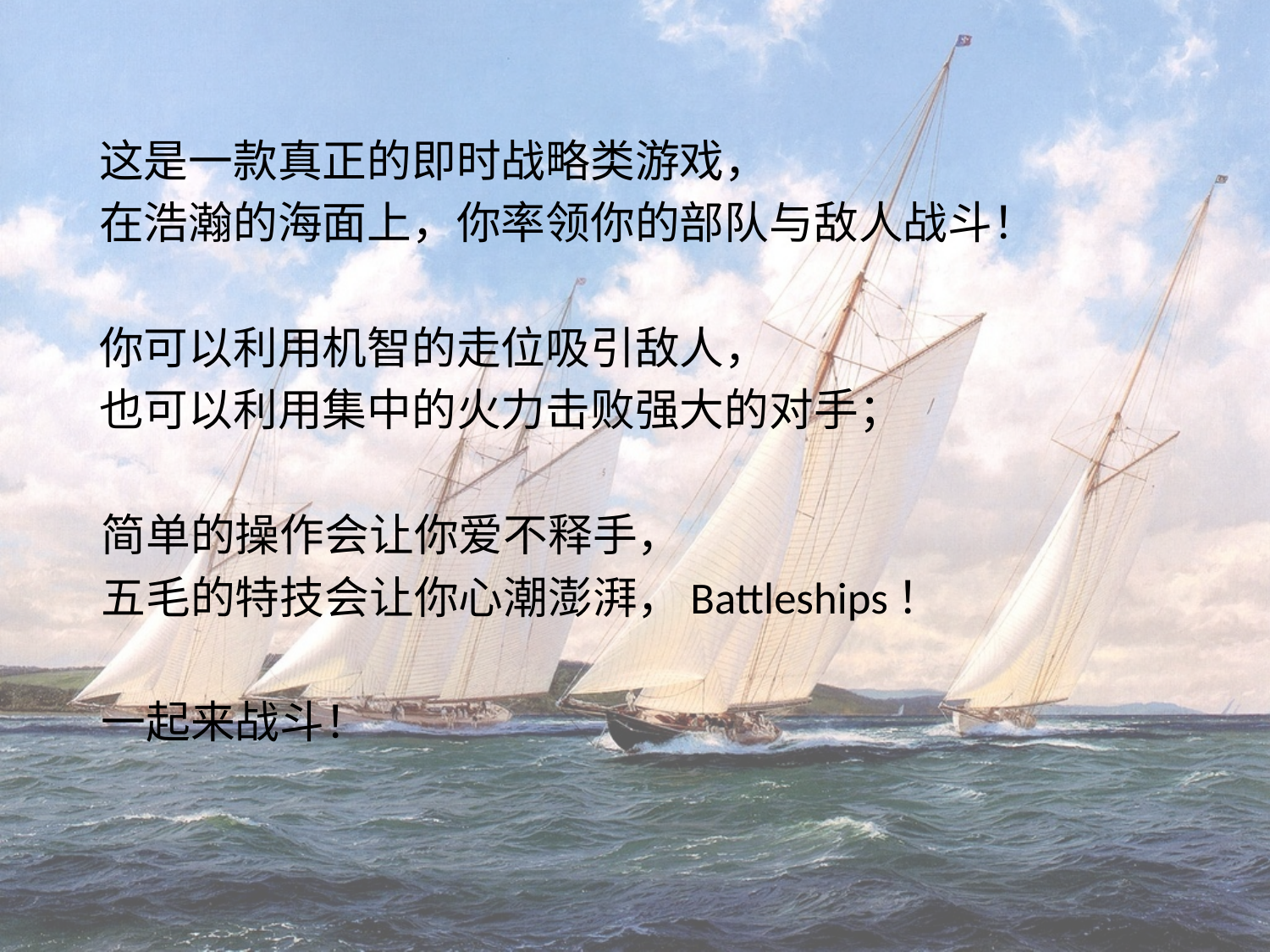

这是一款真正的即时战略类游戏，
         在浩瀚的海面上，你率领你的部队与敌人战斗！

         你可以利用机智的走位吸引敌人，
         也可以利用集中的火力击败强大的对手；

	简单的操作会让你爱不释手，
	五毛的特技会让你心潮澎湃，Battleships！

	一起来战斗！